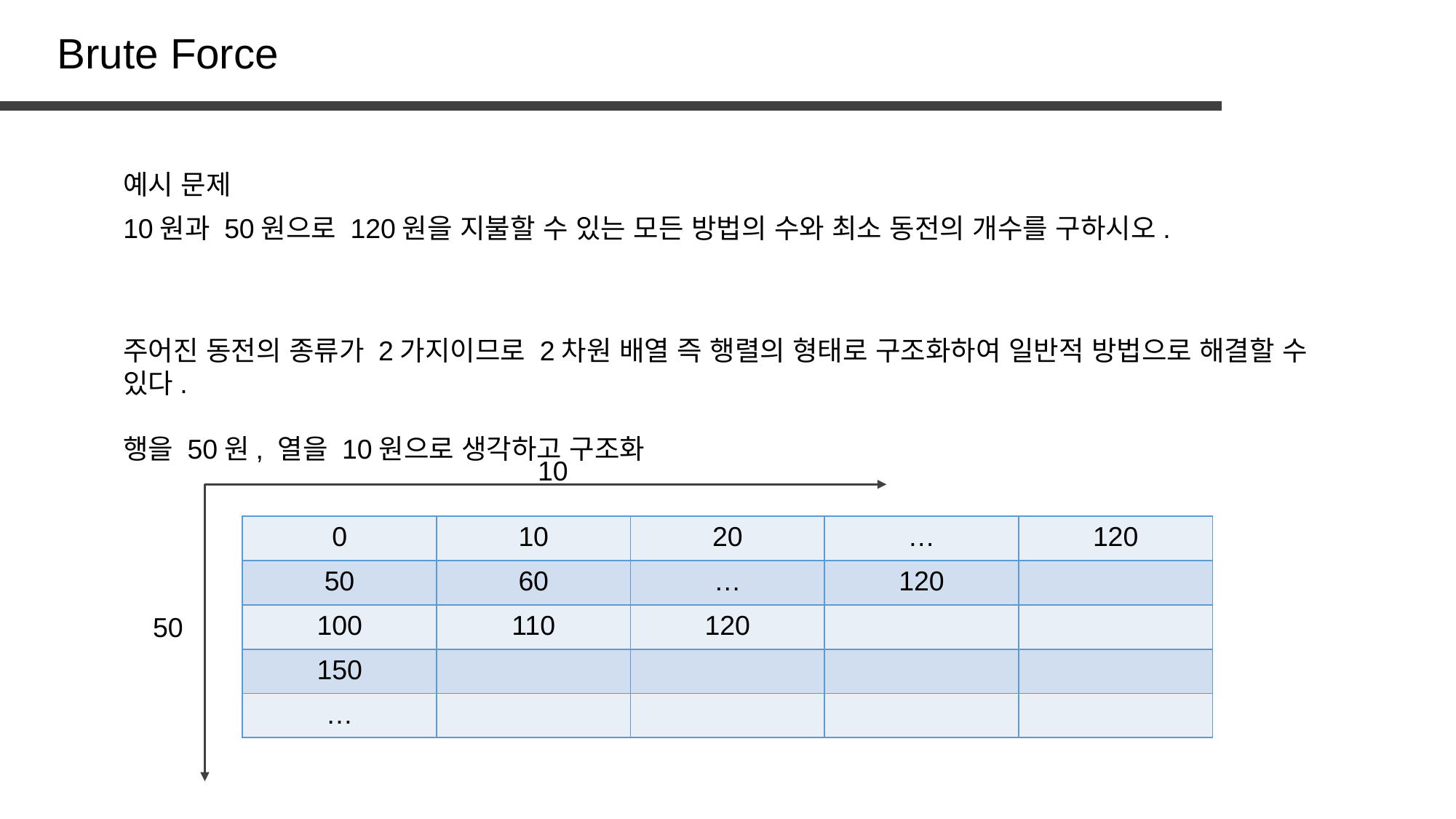

Brute Force
예시 문제
10원과 50원으로 120원을 지불할 수 있는 모든 방법의 수와 최소 동전의 개수를 구하시오.
주어진 동전의 종류가 2가지이므로 2차원 배열 즉 행렬의 형태로 구조화하여 일반적 방법으로 해결할 수 있다.

행을 50원, 열을 10원으로 생각하고 구조화
10
| 0 | 10 | 20 | … | 120 |
| --- | --- | --- | --- | --- |
| 50 | 60 | … | 120 |  |
| 100 | 110 | 120 |  |  |
| 150 |  |  |  |  |
| … |  |  |  |  |
50